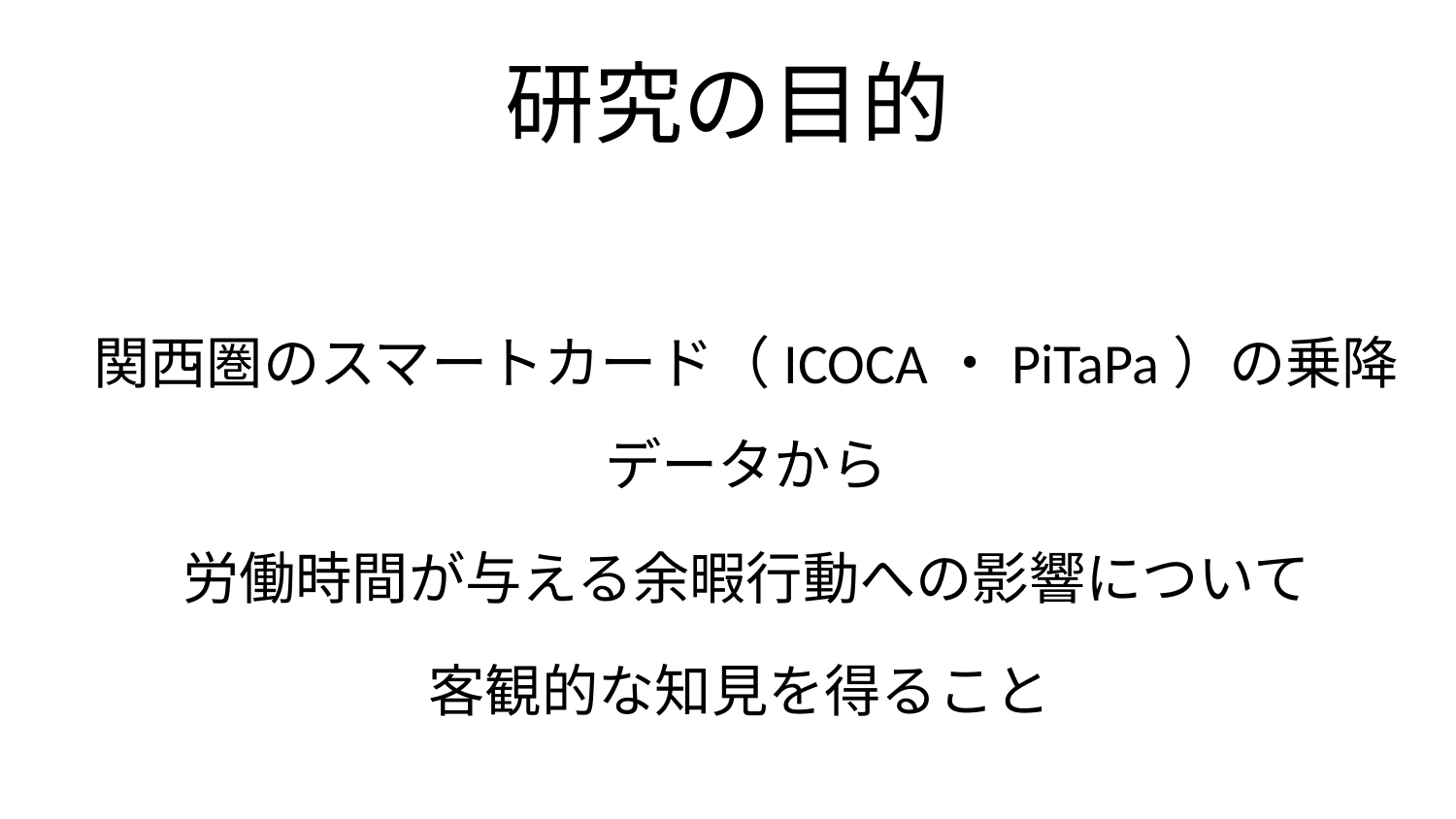

# 研究の目的
関西圏のスマートカード（ICOCA・PiTaPa）の乗降データから
労働時間が与える余暇行動への影響について
客観的な知見を得ること